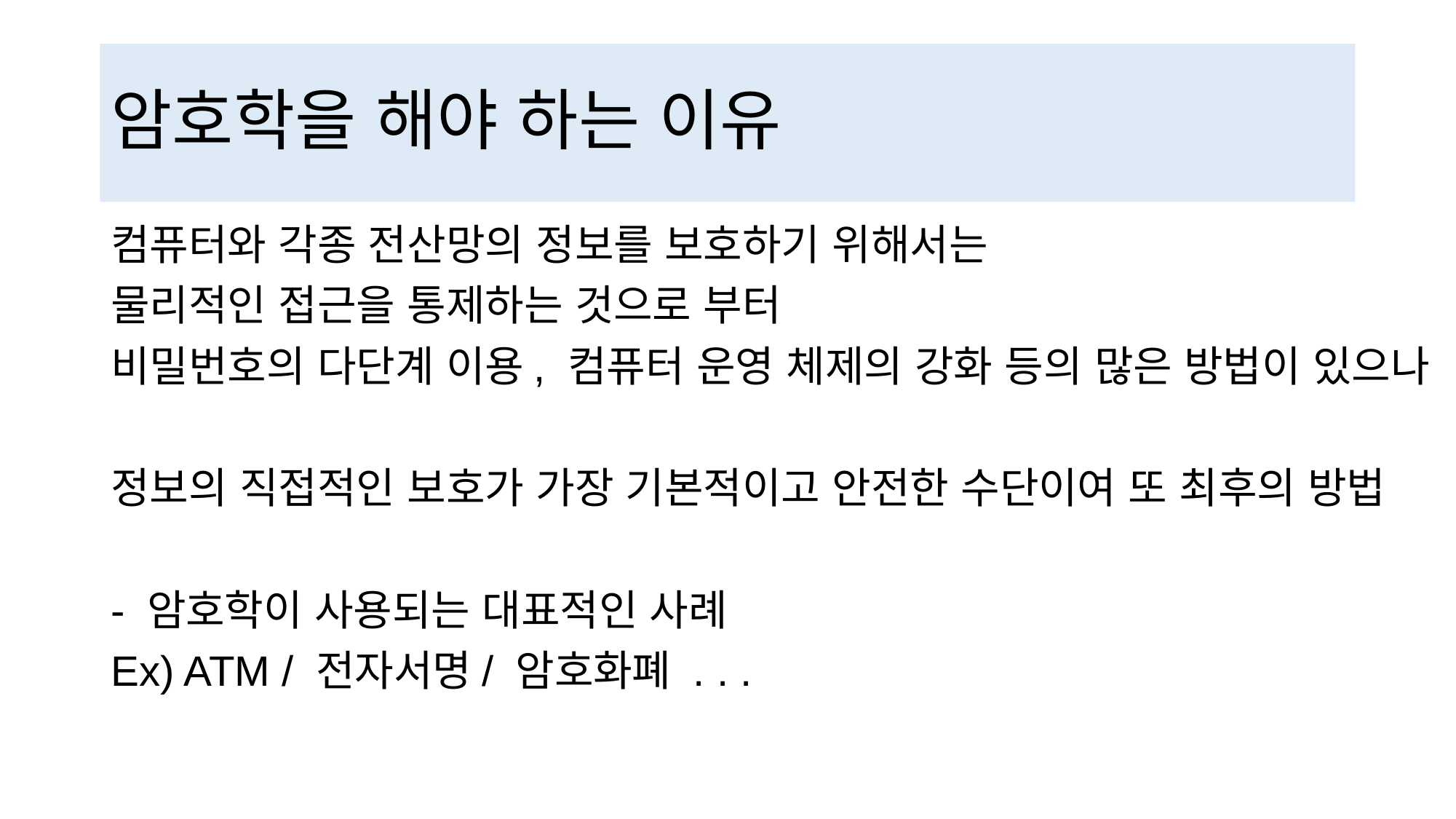

# 암호학을 해야 하는 이유
컴퓨터와 각종 전산망의 정보를 보호하기 위해서는
물리적인 접근을 통제하는 것으로 부터
비밀번호의 다단계 이용, 컴퓨터 운영 체제의 강화 등의 많은 방법이 있으나

정보의 직접적인 보호가 가장 기본적이고 안전한 수단이여 또 최후의 방법

- 암호학이 사용되는 대표적인 사례
Ex) ATM / 전자서명/ 암호화폐 . . .